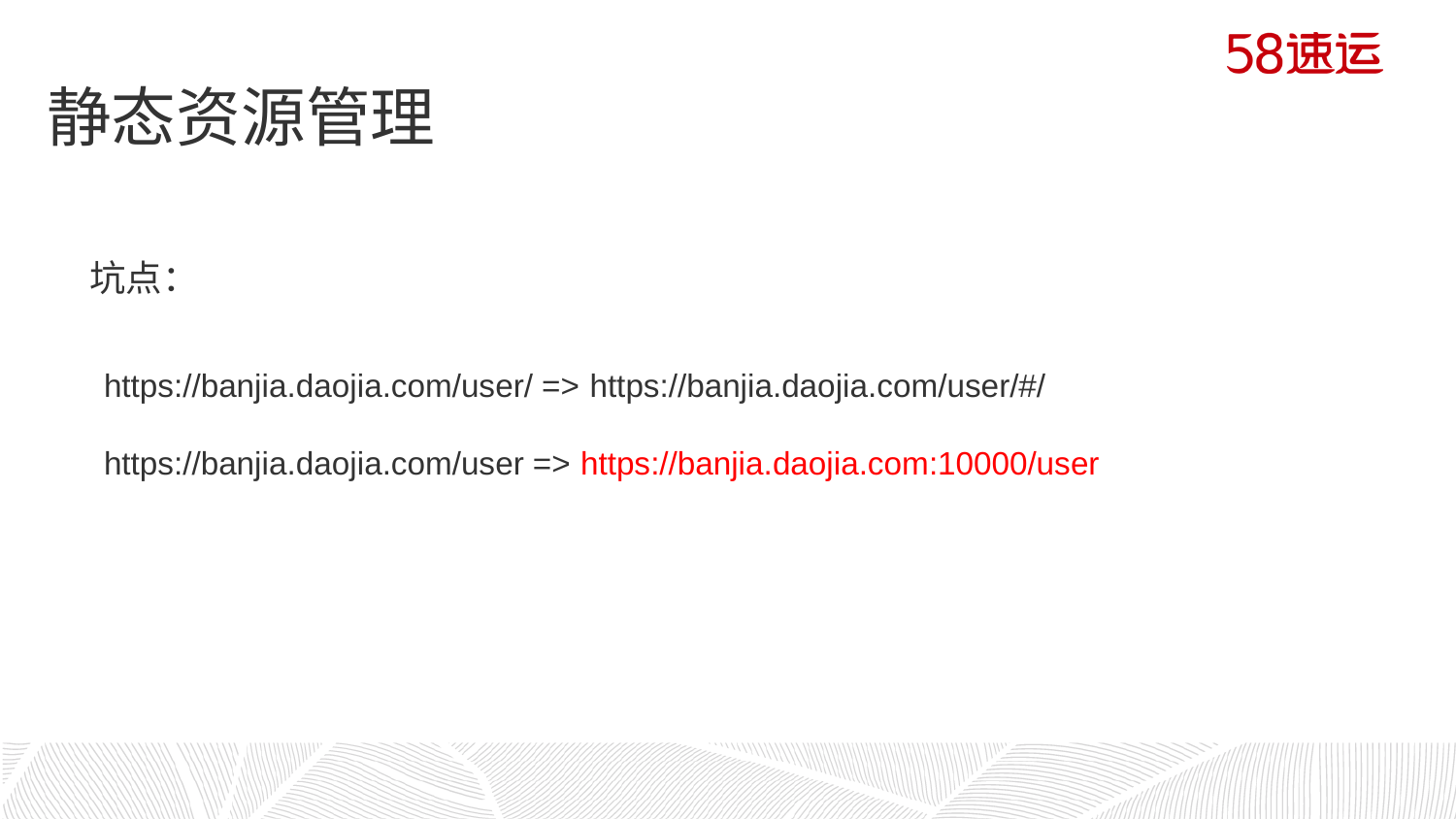

静态资源管理
坑点：
https://banjia.daojia.com/user/ => https://banjia.daojia.com/user/#/

https://banjia.daojia.com/user => https://banjia.daojia.com:10000/user